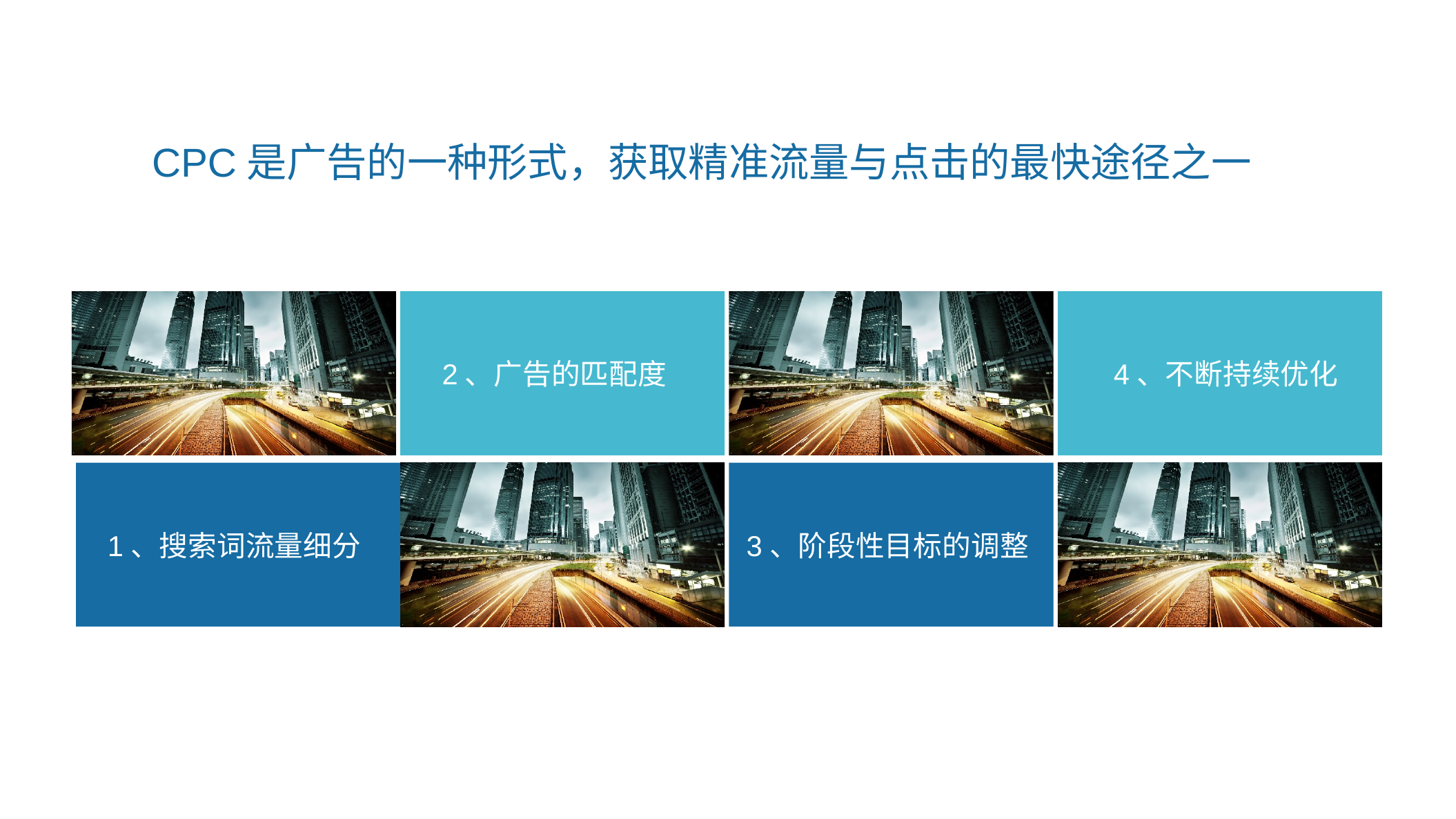

CPC是广告的一种形式，获取精准流量与点击的最快途径之一

2、广告的匹配度
4、不断持续优化

1、搜索词流量细分
3、阶段性目标的调整